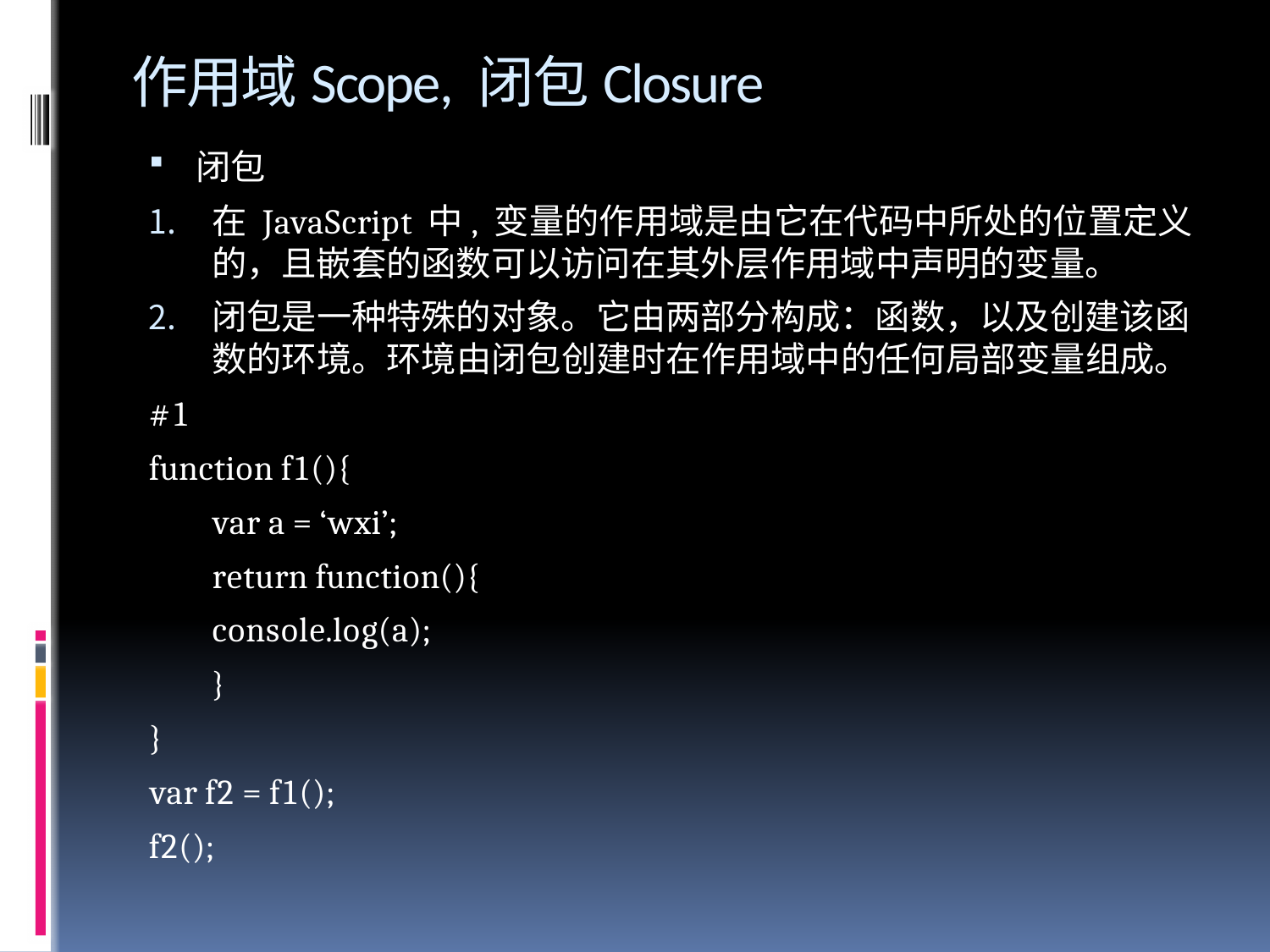

# 作用域Scope, 闭包Closure
闭包
在 JavaScript 中, 变量的作用域是由它在代码中所处的位置定义的，且嵌套的函数可以访问在其外层作用域中声明的变量。
闭包是一种特殊的对象。它由两部分构成：函数，以及创建该函数的环境。环境由闭包创建时在作用域中的任何局部变量组成。
#1
function f1(){
	var a = ‘wxi’;
	return function(){
		console.log(a);
	}
}
var f2 = f1();
f2();